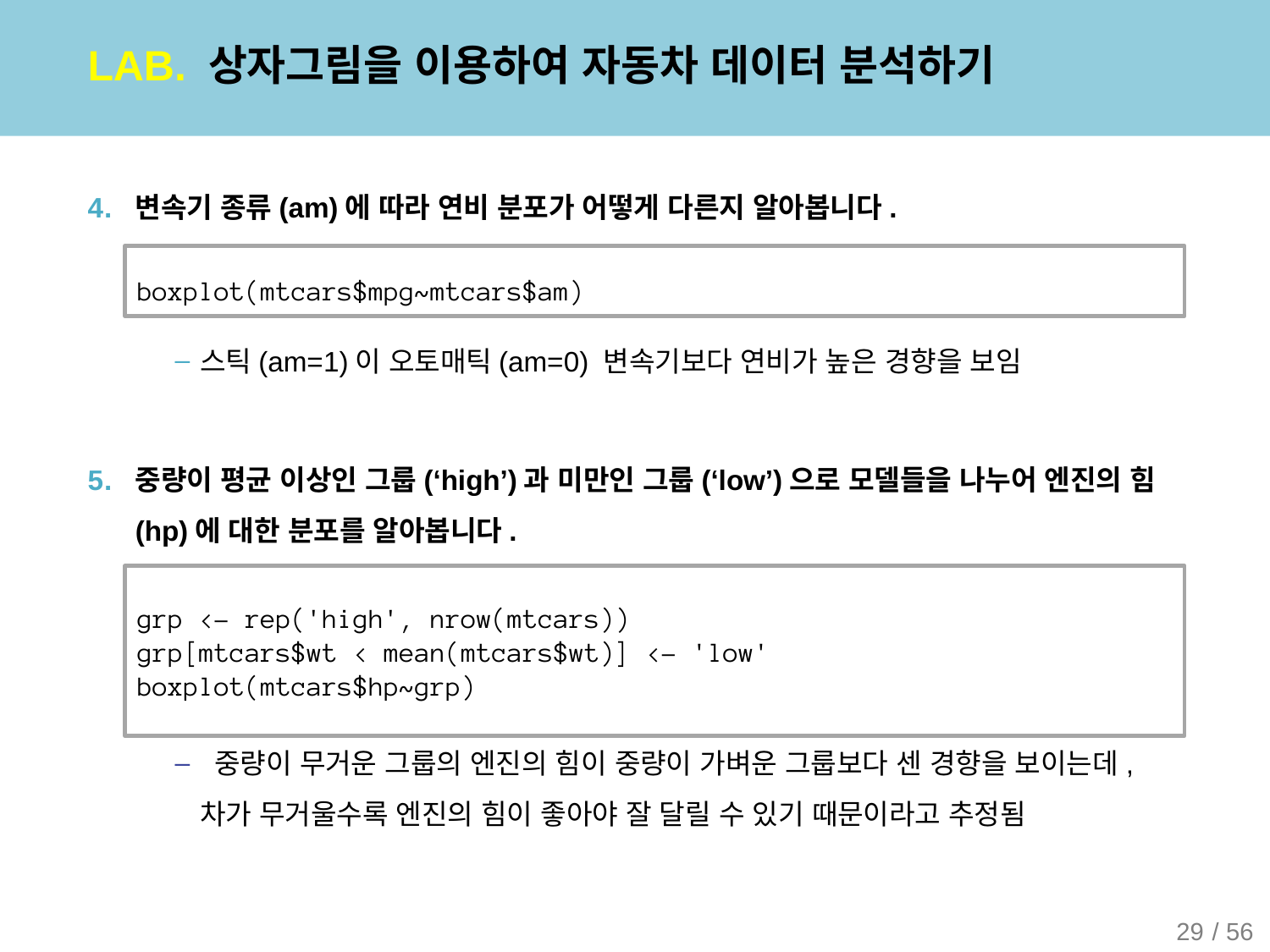

# LAB. 상자그림을 이용하여 자동차 데이터 분석하기
변속기 종류(am)에 따라 연비 분포가 어떻게 다른지 알아봅니다.

스틱(am=1)이 오토매틱(am=0) 변속기보다 연비가 높은 경향을 보임

중량이 평균 이상인 그룹(‘high’)과 미만인 그룹(‘low’)으로 모델들을 나누어 엔진의 힘(hp)에 대한 분포를 알아봅니다.

 중량이 무거운 그룹의 엔진의 힘이 중량이 가벼운 그룹보다 센 경향을 보이는데, 차가 무거울수록 엔진의 힘이 좋아야 잘 달릴 수 있기 때문이라고 추정됨

boxplot(mtcars$mpg~mtcars$am)
grp <- rep('high', nrow(mtcars))
grp[mtcars$wt < mean(mtcars$wt)] <- 'low'
boxplot(mtcars$hp~grp)